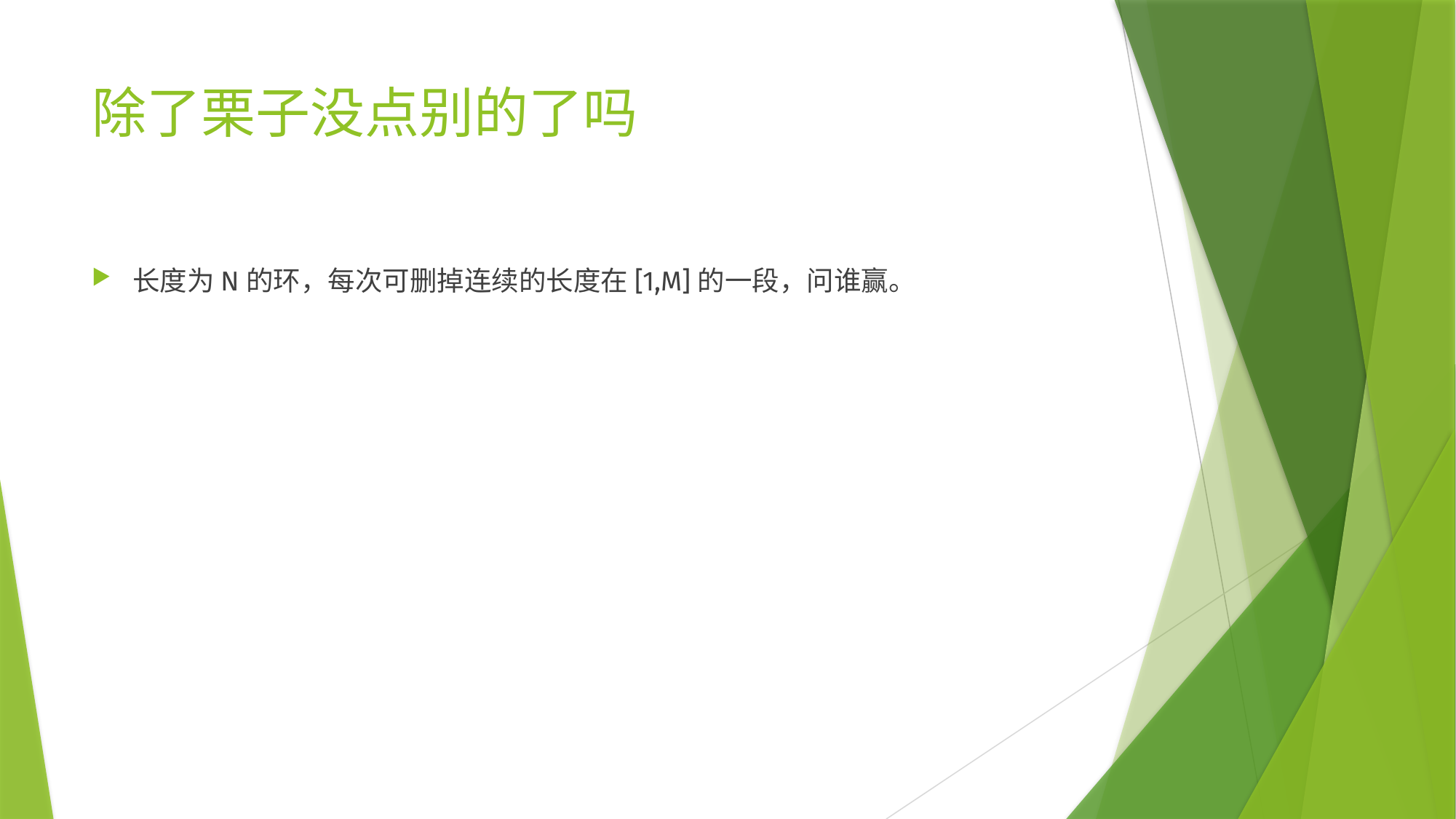

# 除了栗子没点别的了吗
长度为N的环，每次可删掉连续的长度在[1,M]的一段，问谁赢。